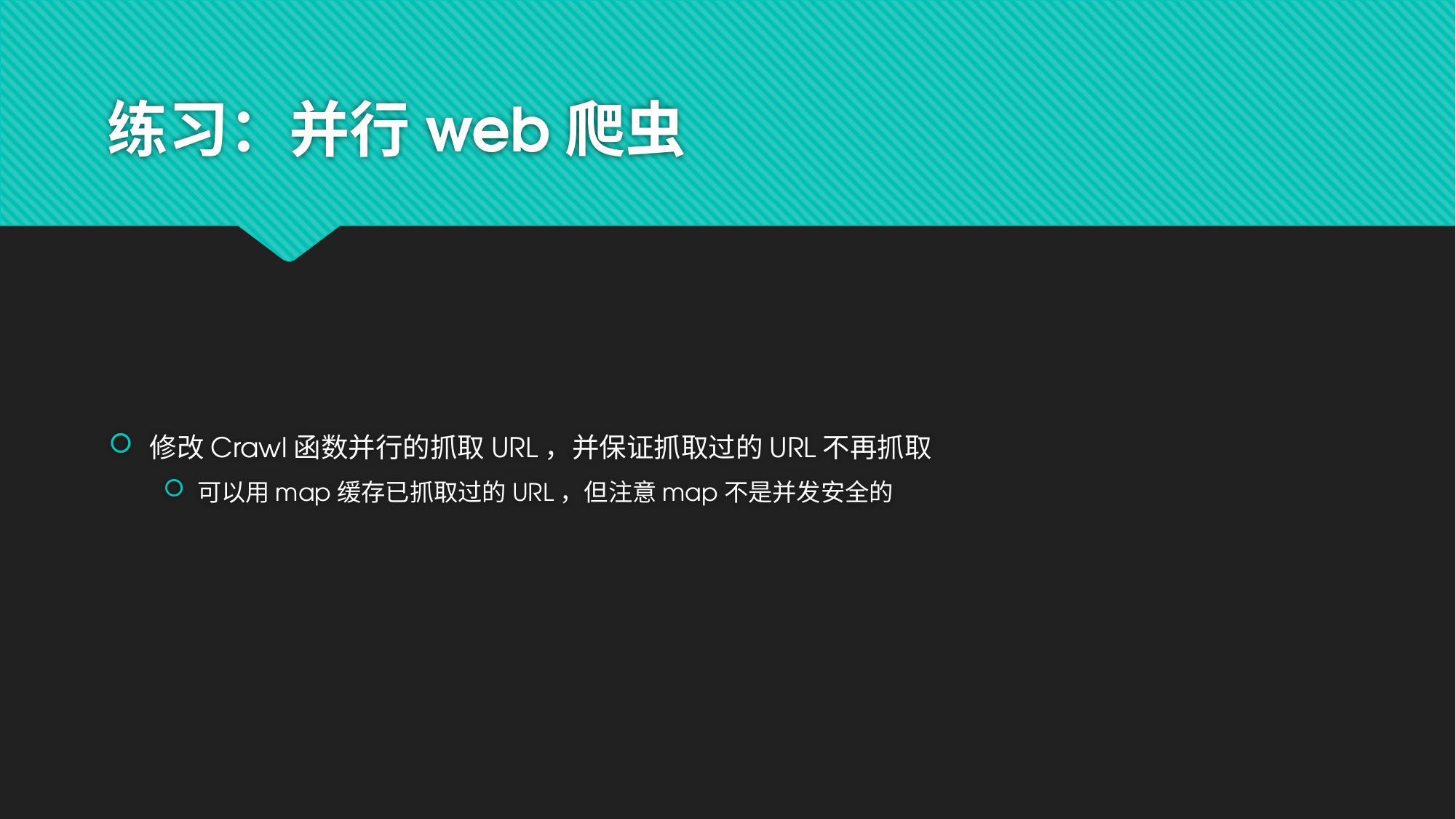

# 练习：并行web爬虫
修改Crawl函数并行的抓取URL，并保证抓取过的URL不再抓取
可以用map缓存已抓取过的URL，但注意map不是并发安全的